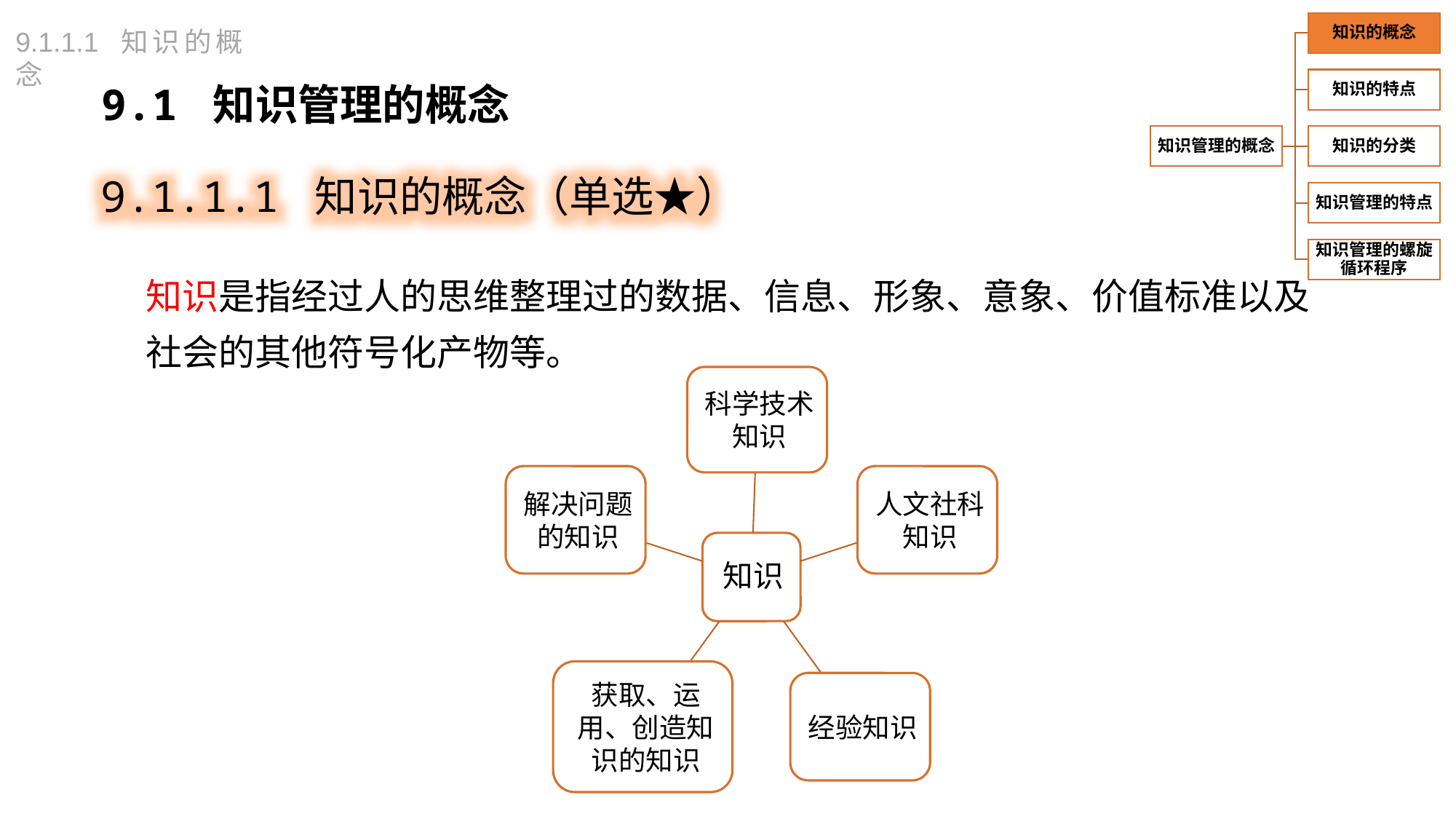

知识管理的概念
知识的概念
知识的特点
知识的分类
知识管理的特点
知识管理的螺旋循环程序
9.1.1.1 知识的概念
9.1 知识管理的概念
9.1.1.1 知识的概念（单选★）
知识是指经过人的思维整理过的数据、信息、形象、意象、价值标准以及社会的其他符号化产物等。
知识
科学技术知识
人文社科知识
经验知识
获取、运用、创造知识的知识
解决问题的知识